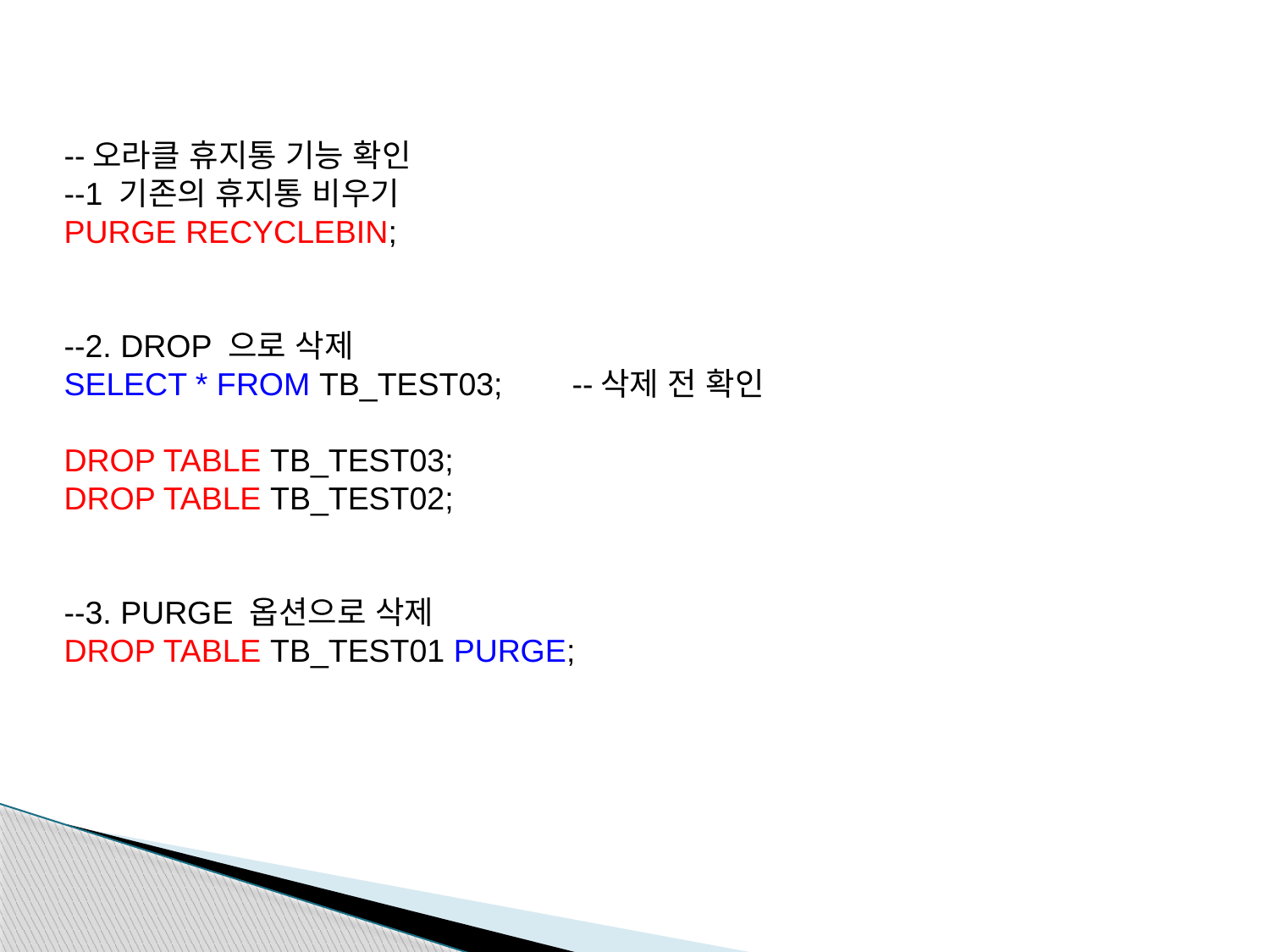

--오라클 휴지통 기능 확인
--1 기존의 휴지통 비우기
PURGE RECYCLEBIN;

--2. DROP 으로 삭제
SELECT * FROM TB_TEST03;	--삭제 전 확인

DROP TABLE TB_TEST03;
DROP TABLE TB_TEST02;

--3. PURGE 옵션으로 삭제
DROP TABLE TB_TEST01 PURGE;